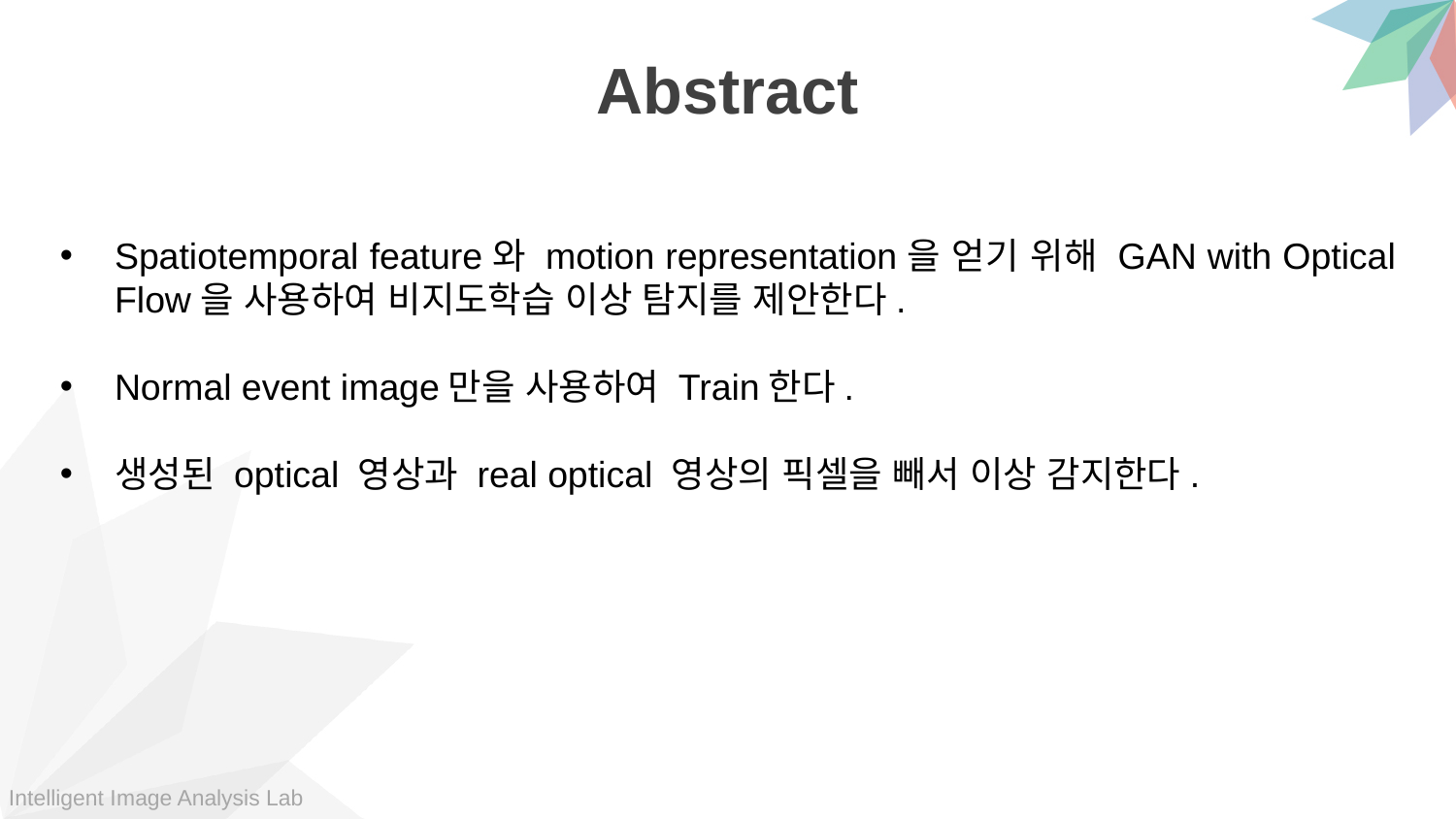

Abstract
Spatiotemporal feature와 motion representation을 얻기 위해 GAN with Optical Flow을 사용하여 비지도학습 이상 탐지를 제안한다.

Normal event image만을 사용하여 Train한다.

생성된 optical 영상과 real optical 영상의 픽셀을 빼서 이상 감지한다.